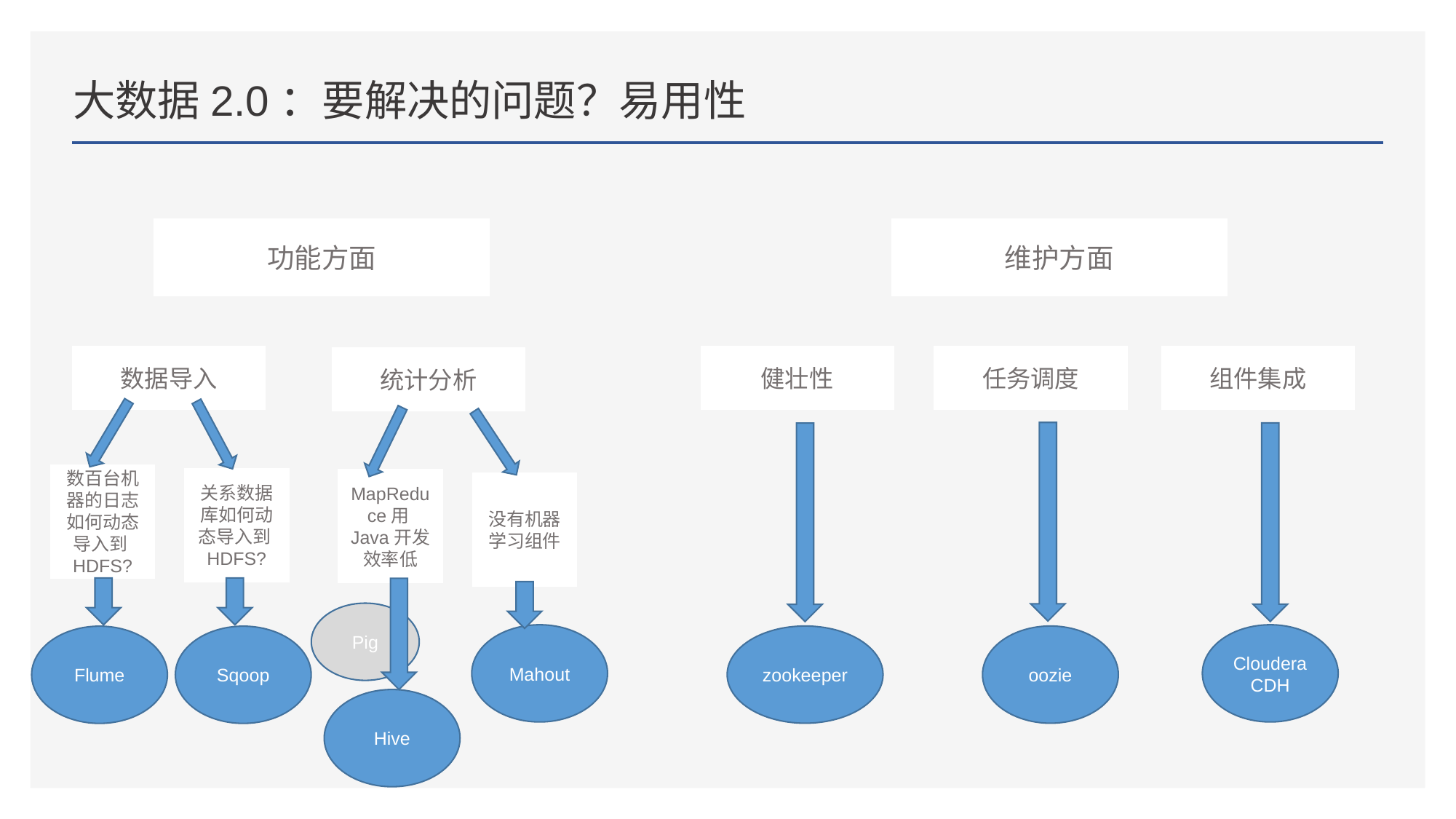

# 大数据2.0：要解决的问题？易用性
功能方面
维护方面
组件集成
任务调度
健壮性
数据导入
统计分析

数百台机器的日志如何动态导入到HDFS?
关系数据库如何动态导入到HDFS?
MapReduce用Java开发效率低
没有机器学习组件

Pig
Mahout
ClouderaCDH
oozie
zookeeper
Flume
Sqoop
Hive